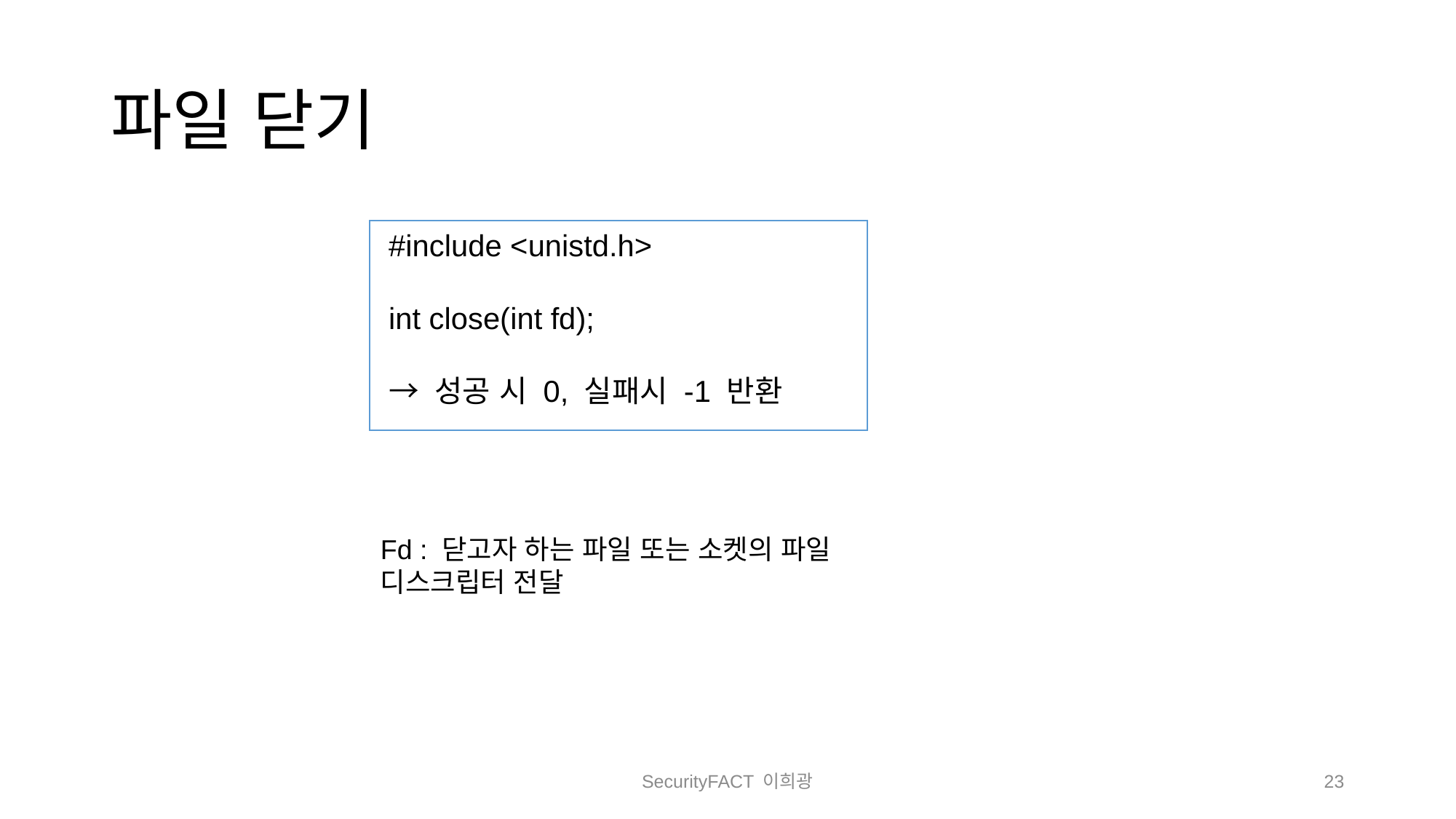

# 파일 닫기

#include <unistd.h>

int close(int fd);

→ 성공 시 0, 실패시 -1 반환

Fd : 닫고자 하는 파일 또는 소켓의 파일 디스크립터 전달
SecurityFACT 이희광
23